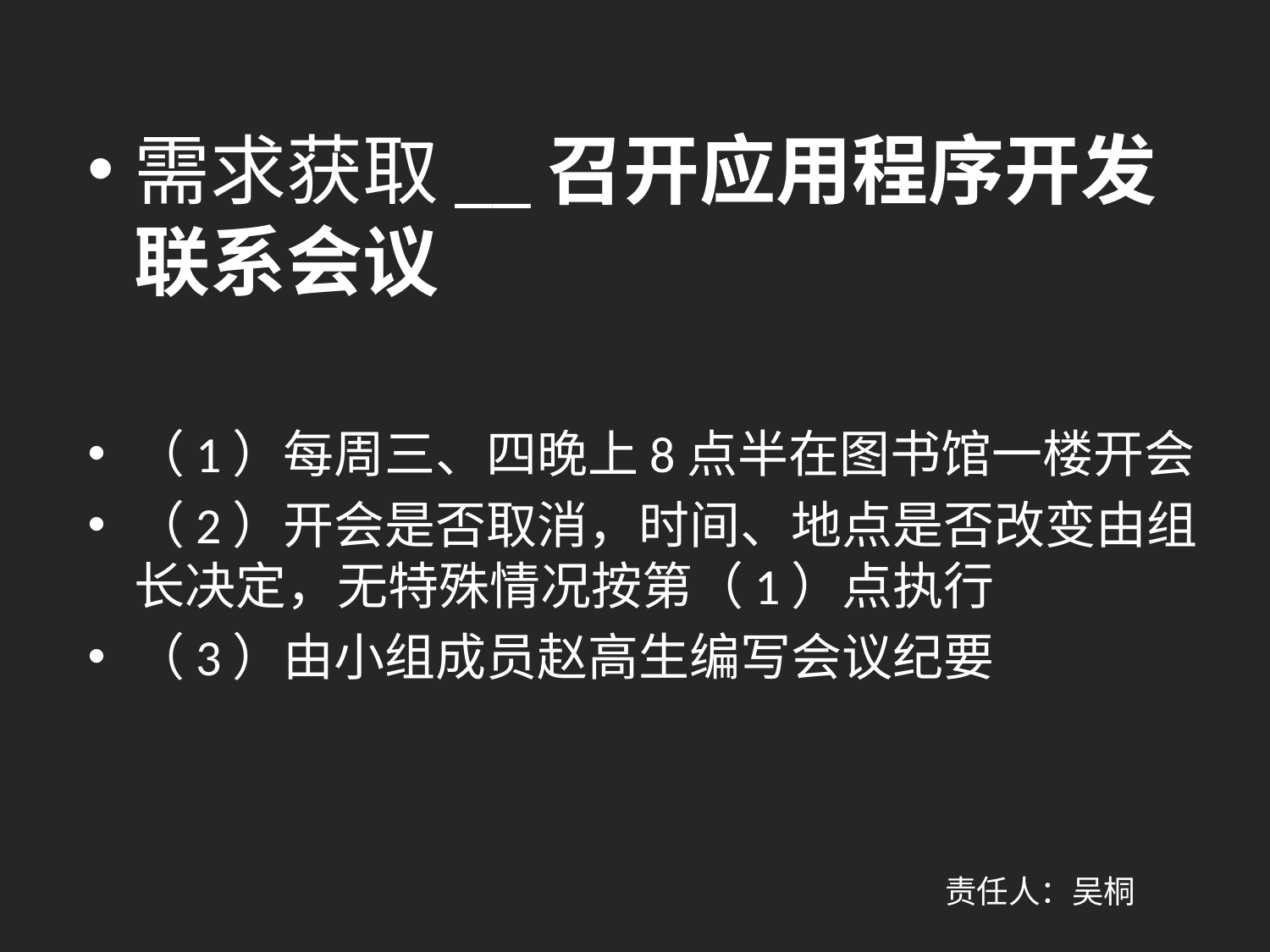

需求获取__召开应用程序开发联系会议

（1）每周三、四晚上8点半在图书馆一楼开会
（2）开会是否取消，时间、地点是否改变由组长决定，无特殊情况按第（1）点执行
（3）由小组成员赵高生编写会议纪要

责任人：吴桐